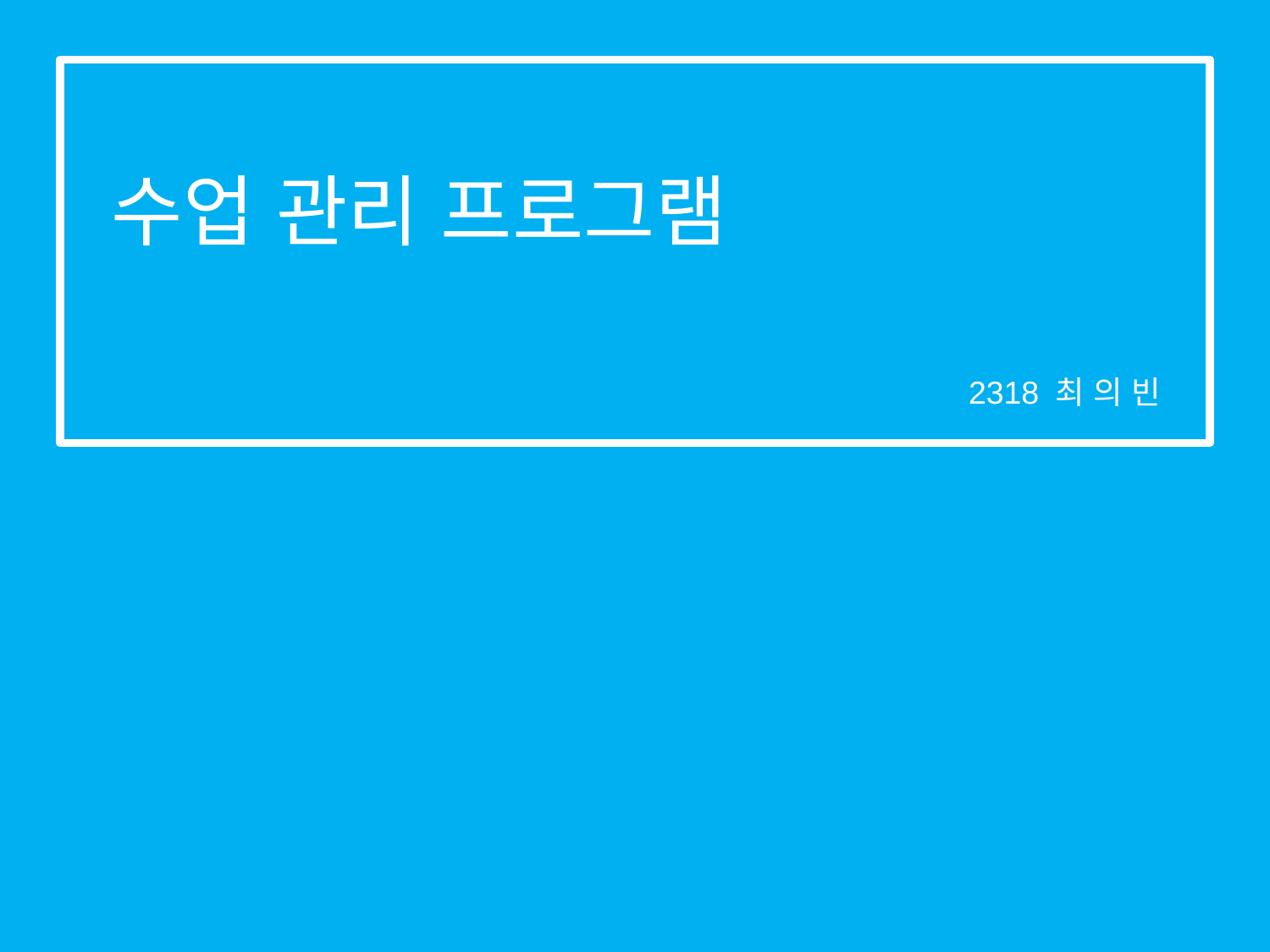

수업 관리 프로그램

2318 최 의 빈